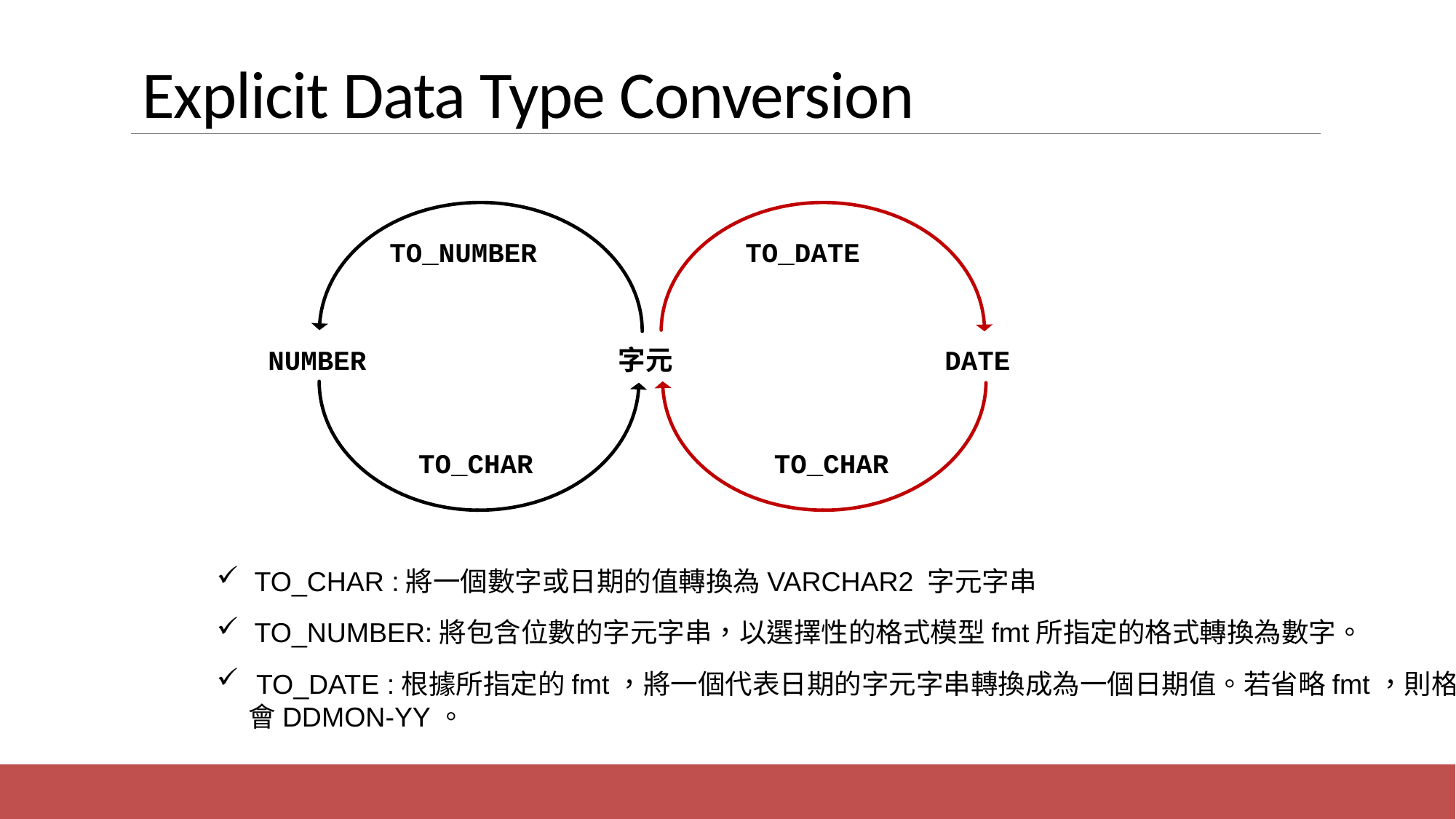

# Explicit Data Type Conversion

TO_NUMBER
TO_DATE
NUMBER
字元
DATE
TO_CHAR
TO_CHAR
  TO_CHAR :將一個數字或日期的值轉換為VARCHAR2 字元字串
  TO_NUMBER:將包含位數的字元字串，以選擇性的格式模型fmt所指定的格式轉換為數字。
 TO_DATE :根據所指定的fmt，將一個代表日期的字元字串轉換成為一個日期值。若省略fmt，則格式會DDMON-YY。